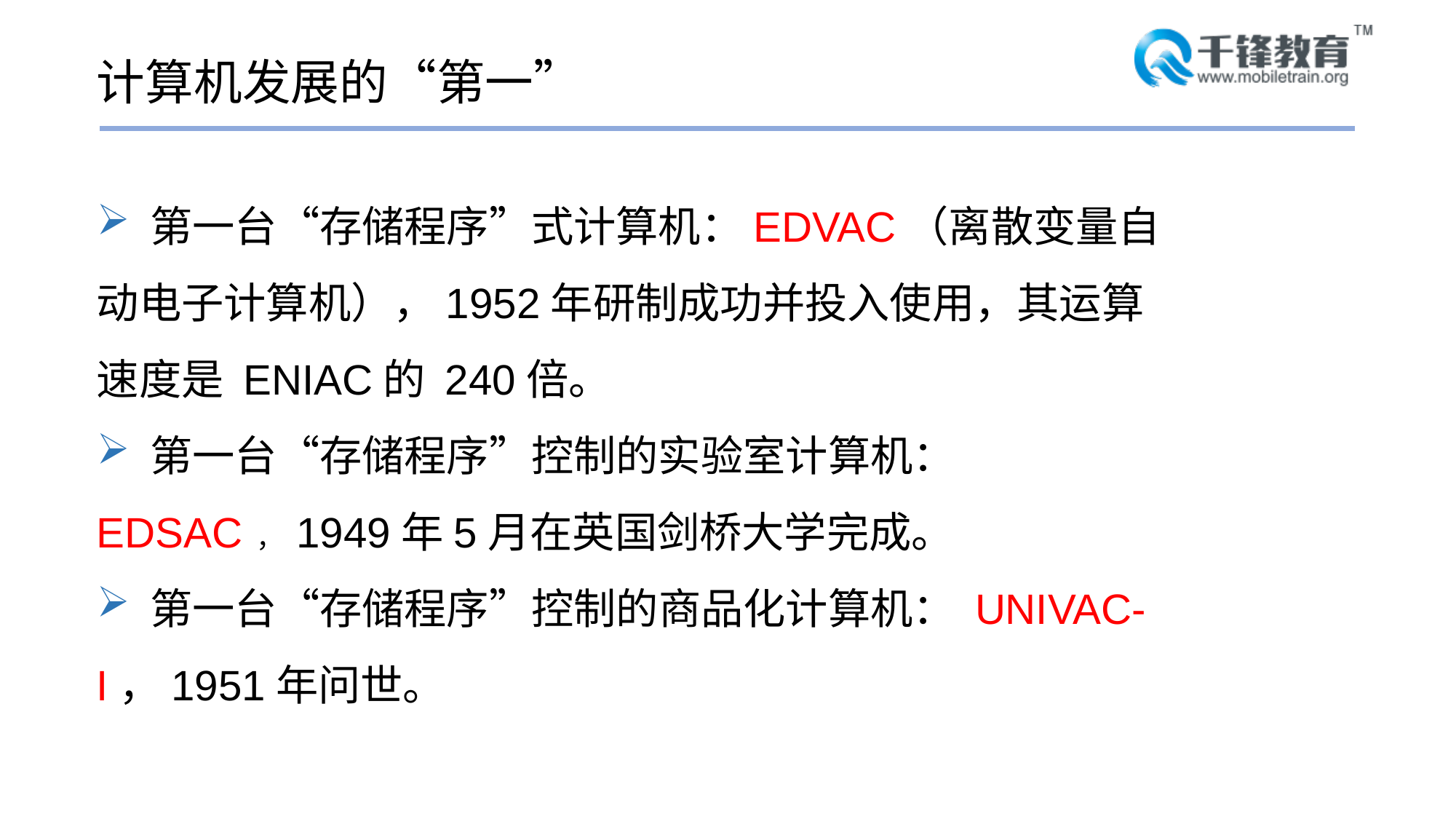

计算机发展的“第一”
 第一台“存储程序”式计算机：EDVAC（离散变量自动电子计算机），1952年研制成功并投入使用，其运算速度是 ENIAC的 240倍。
 第一台“存储程序”控制的实验室计算机：     EDSAC ， 1949年5月在英国剑桥大学完成。
 第一台“存储程序”控制的商品化计算机： UNIVAC-I，1951年问世。